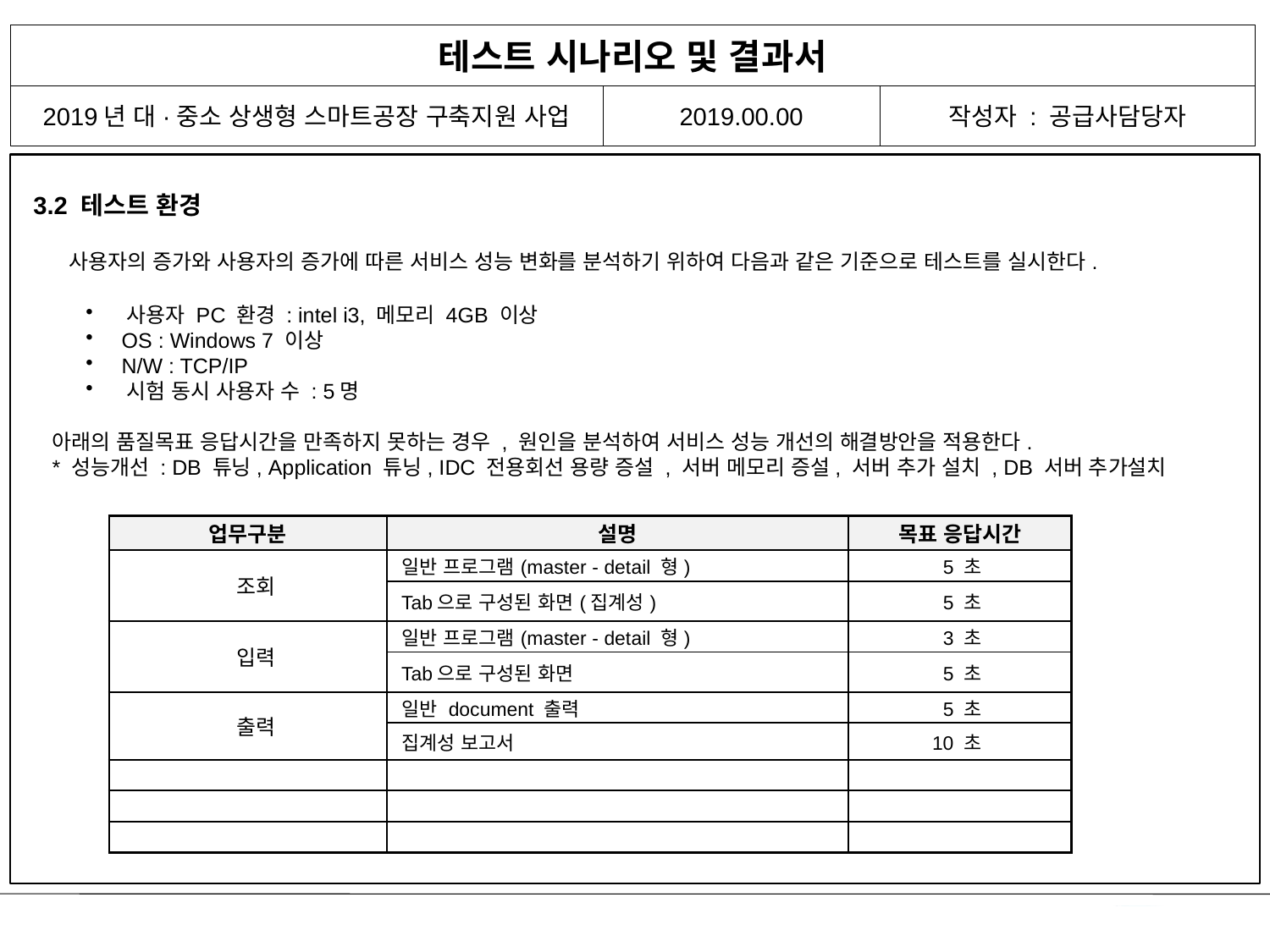

테스트 시나리오 및 결과서
2019년 대·중소 상생형 스마트공장 구축지원 사업
2019.00.00
작성자 : 공급사담당자

  3.2 테스트 환경
  사용자의 증가와 사용자의 증가에 따른 서비스 성능 변화를 분석하기 위하여 다음과 같은 기준으로 테스트를 실시한다.

 사용자 PC 환경 : intel i3, 메모리 4GB 이상
 OS : Windows 7 이상
 N/W : TCP/IP
 시험 동시 사용자 수 : 5명

아래의 품질목표 응답시간을 만족하지 못하는 경우 , 원인을 분석하여 서비스 성능 개선의 해결방안을 적용한다.
* 성능개선 : DB 튜닝, Application 튜닝, IDC 전용회선 용량 증설 , 서버 메모리 증설, 서버 추가 설치 , DB 서버 추가설치
| 업무구분 | 설명 | 목표 응답시간 |
| --- | --- | --- |
| 조회 | 일반 프로그램(master - detail 형) | 5 초 |
|  | Tab으로 구성된 화면(집계성) | 5 초 |
| 입력 | 일반 프로그램(master - detail 형) | 3 초 |
|  | Tab으로 구성된 화면 | 5 초 |
| 출력 | 일반 document 출력 | 5 초 |
|  | 집계성 보고서 | 10 초 |
|  |  |  |
|  |  |  |
|  |  |  |